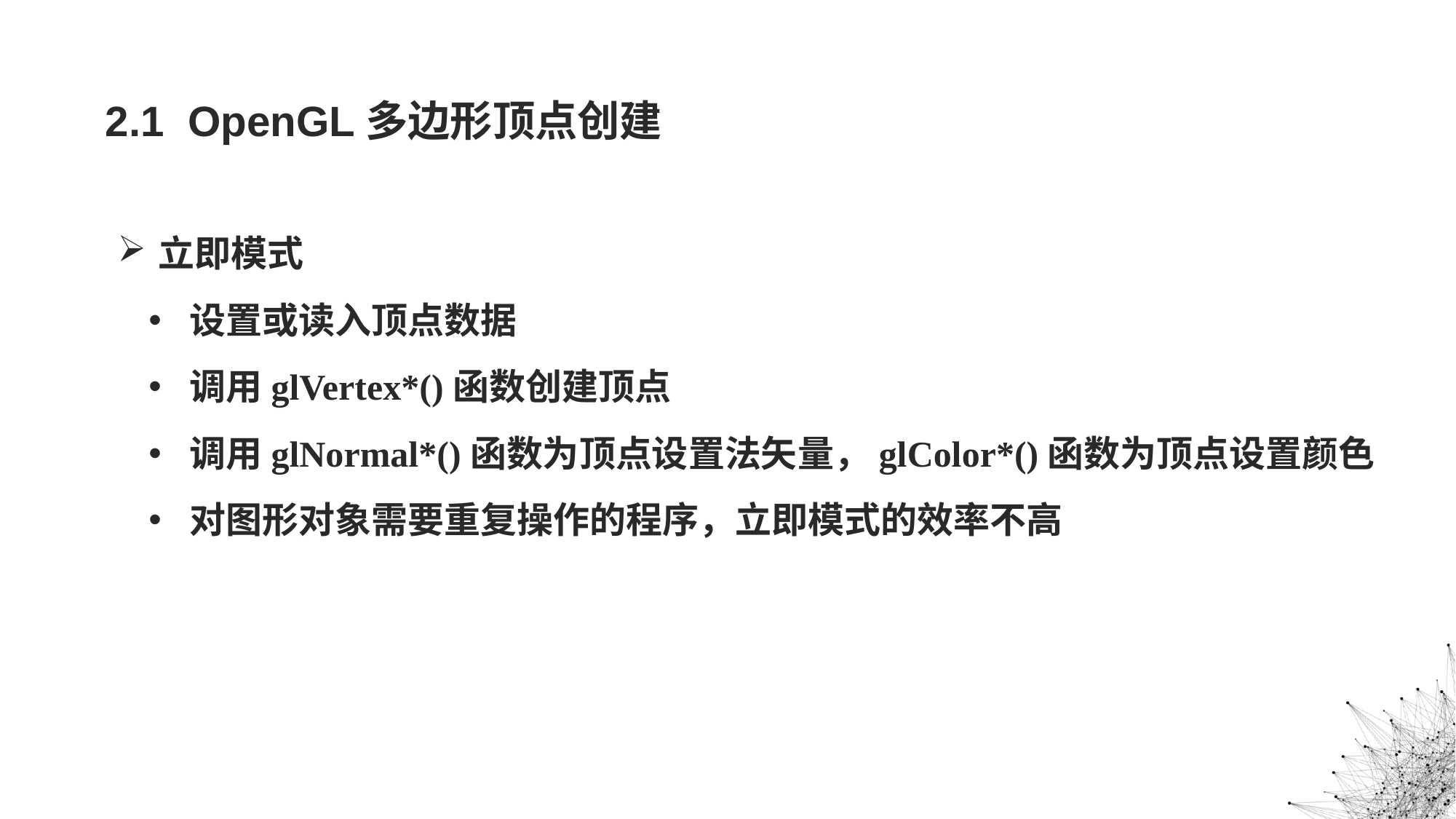

# 2.1  OpenGL多边形顶点创建
立即模式
设置或读入顶点数据
调用glVertex*()函数创建顶点
调用glNormal*()函数为顶点设置法矢量，glColor*()函数为顶点设置颜色
对图形对象需要重复操作的程序，立即模式的效率不高